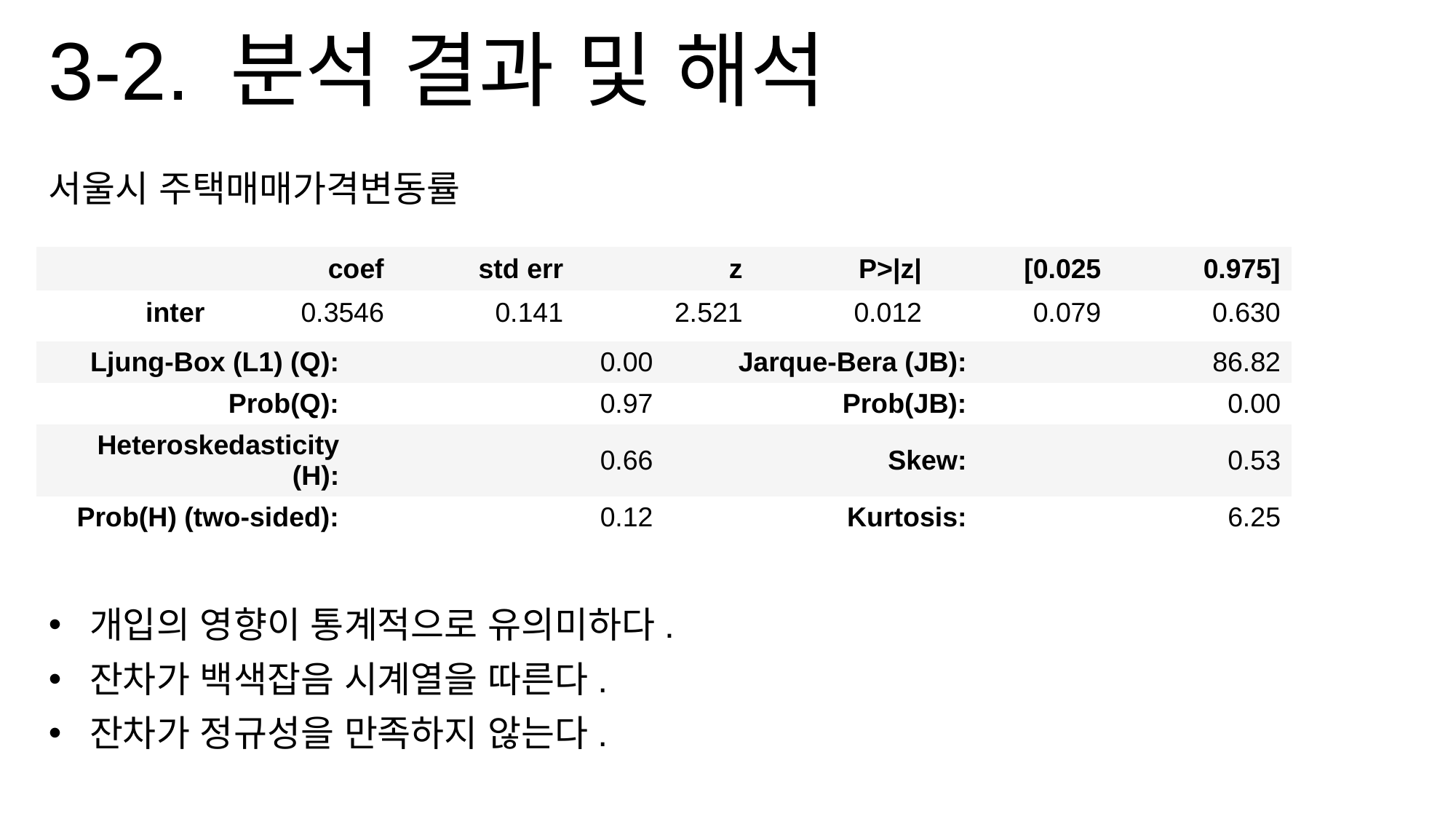

# 3-2. 분석 결과 및 해석
서울시 주택매매가격변동률

개입의 영향이 통계적으로 유의미하다.
잔차가 백색잡음 시계열을 따른다.
잔차가 정규성을 만족하지 않는다.
|  | coef | std err | z | P>|z| | [0.025 | 0.975] |
| --- | --- | --- | --- | --- | --- | --- |
| inter | 0.3546 | 0.141 | 2.521 | 0.012 | 0.079 | 0.630 |
| Ljung-Box (L1) (Q): | 0.00 | Jarque-Bera (JB): | 86.82 |
| --- | --- | --- | --- |
| Prob(Q): | 0.97 | Prob(JB): | 0.00 |
| Heteroskedasticity (H): | 0.66 | Skew: | 0.53 |
| Prob(H) (two-sided): | 0.12 | Kurtosis: | 6.25 |